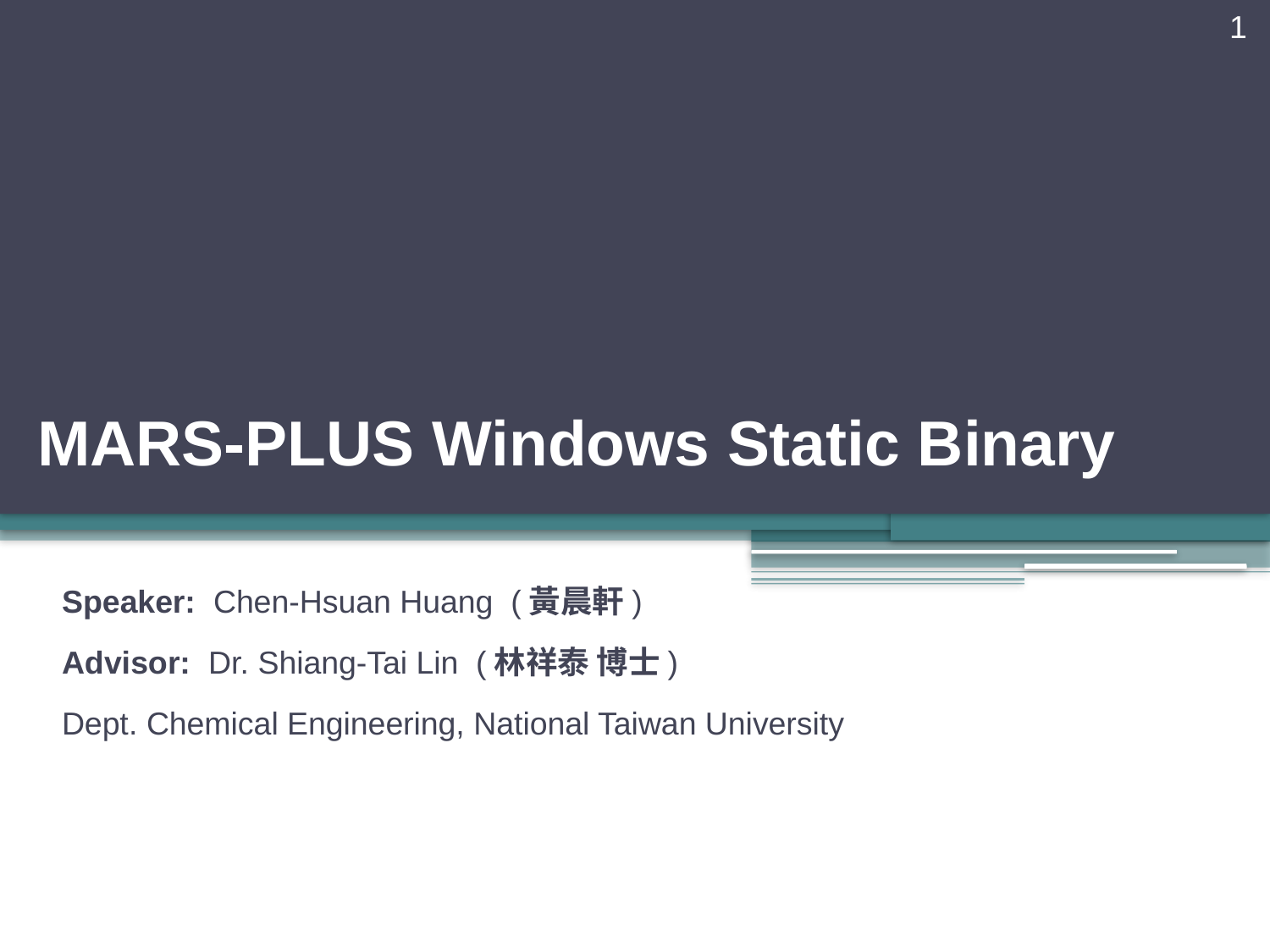

1
# MARS-PLUS Windows Static Binary
Speaker:  Chen-Hsuan Huang  (黃晨軒)
Advisor:  Dr. Shiang-Tai Lin  (林祥泰 博士)
Dept. Chemical Engineering, National Taiwan University